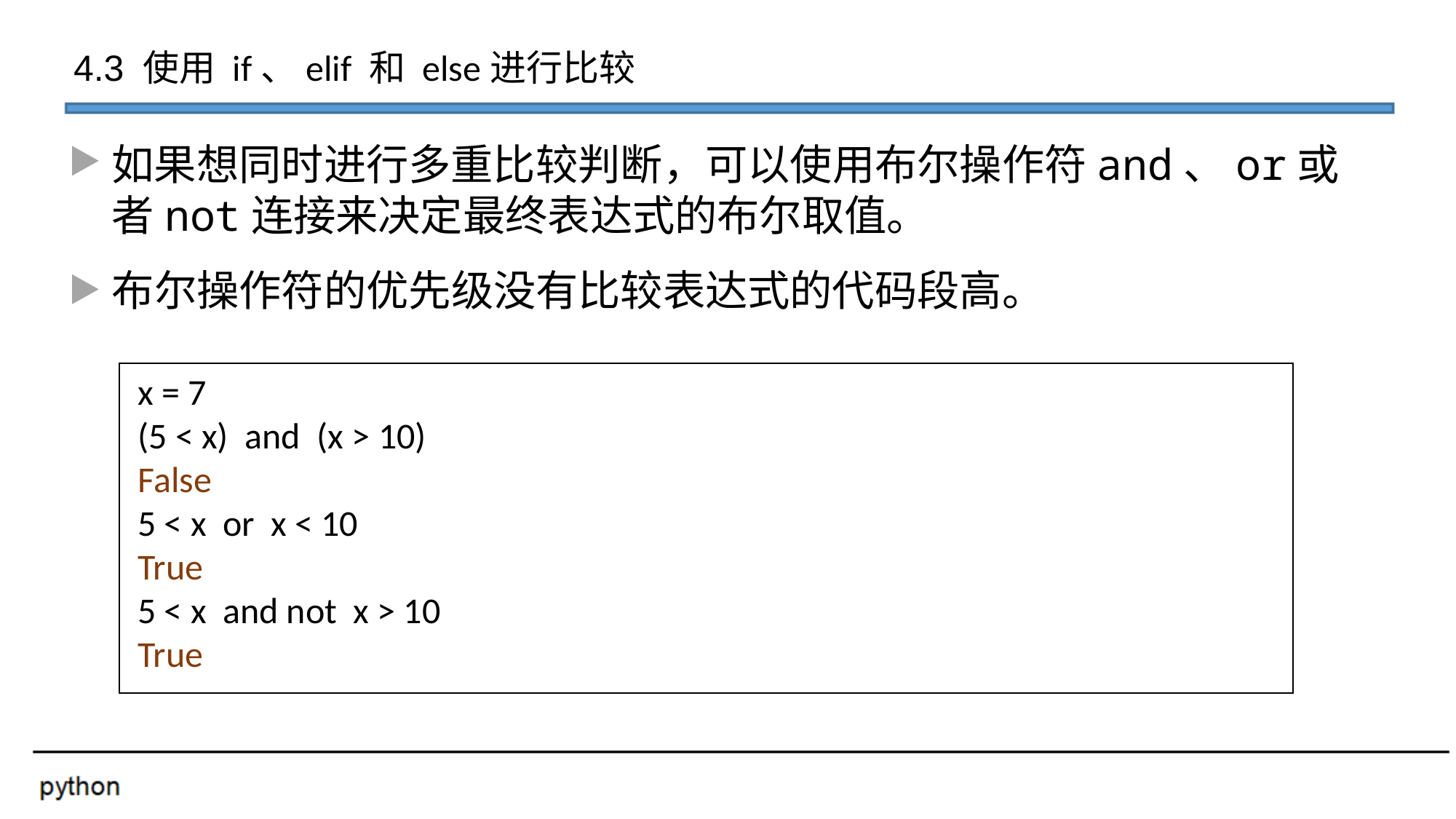

4.3 使用 if、elif 和 else进行比较
如果想同时进行多重比较判断，可以使用布尔操作符and、or或者not连接来决定最终表达式的布尔取值。

布尔操作符的优先级没有比较表达式的代码段高。

x = 7
(5 < x)  and  (x > 10)
False
5 < x  or  x < 10
True
5 < x  and not  x > 10
True
11